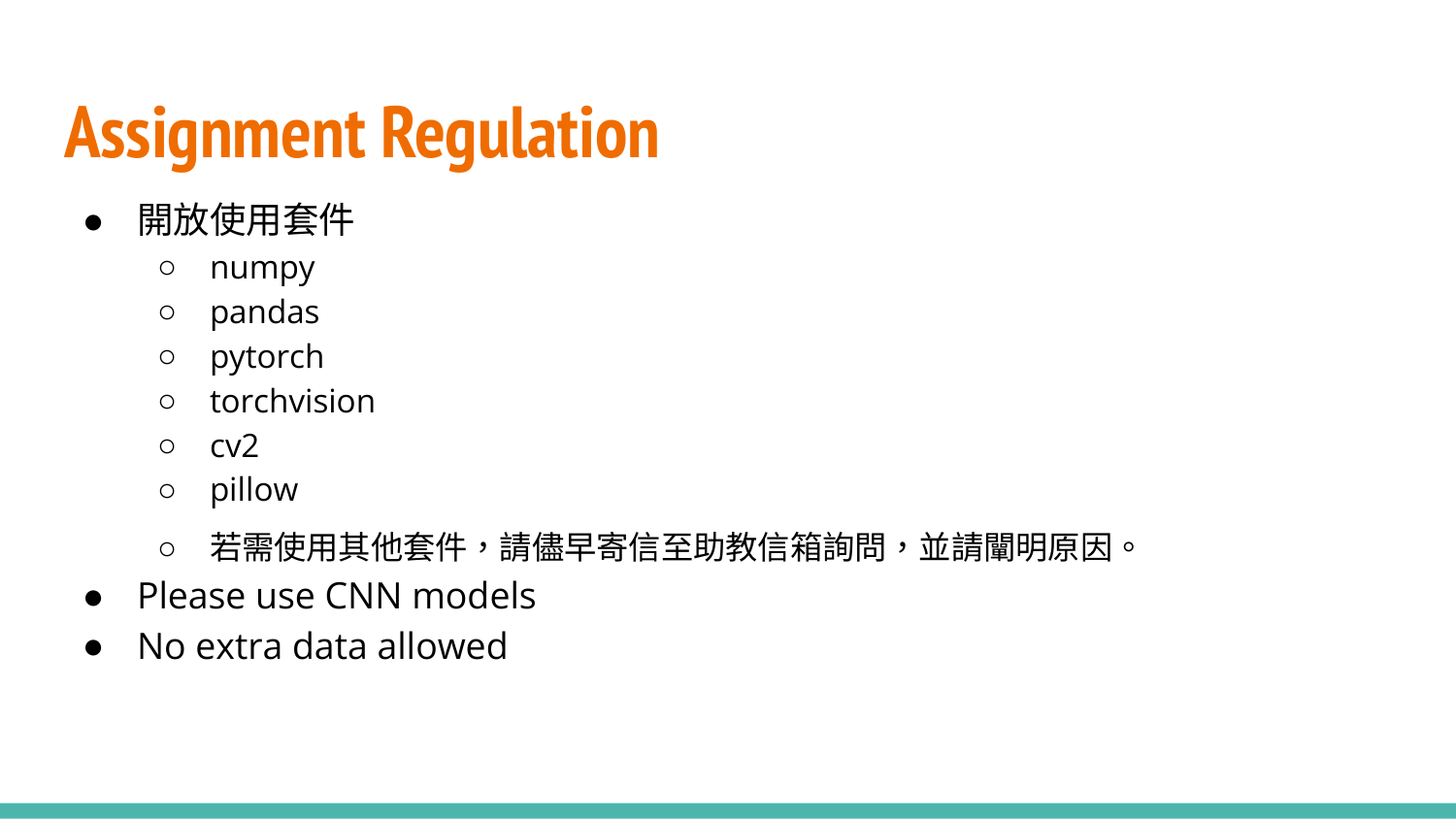

# Assignment Regulation
開放使用套件
numpy
pandas
pytorch
torchvision
cv2
pillow
若需使用其他套件，請儘早寄信至助教信箱詢問，並請闡明原因。
Please use CNN models
No extra data allowed